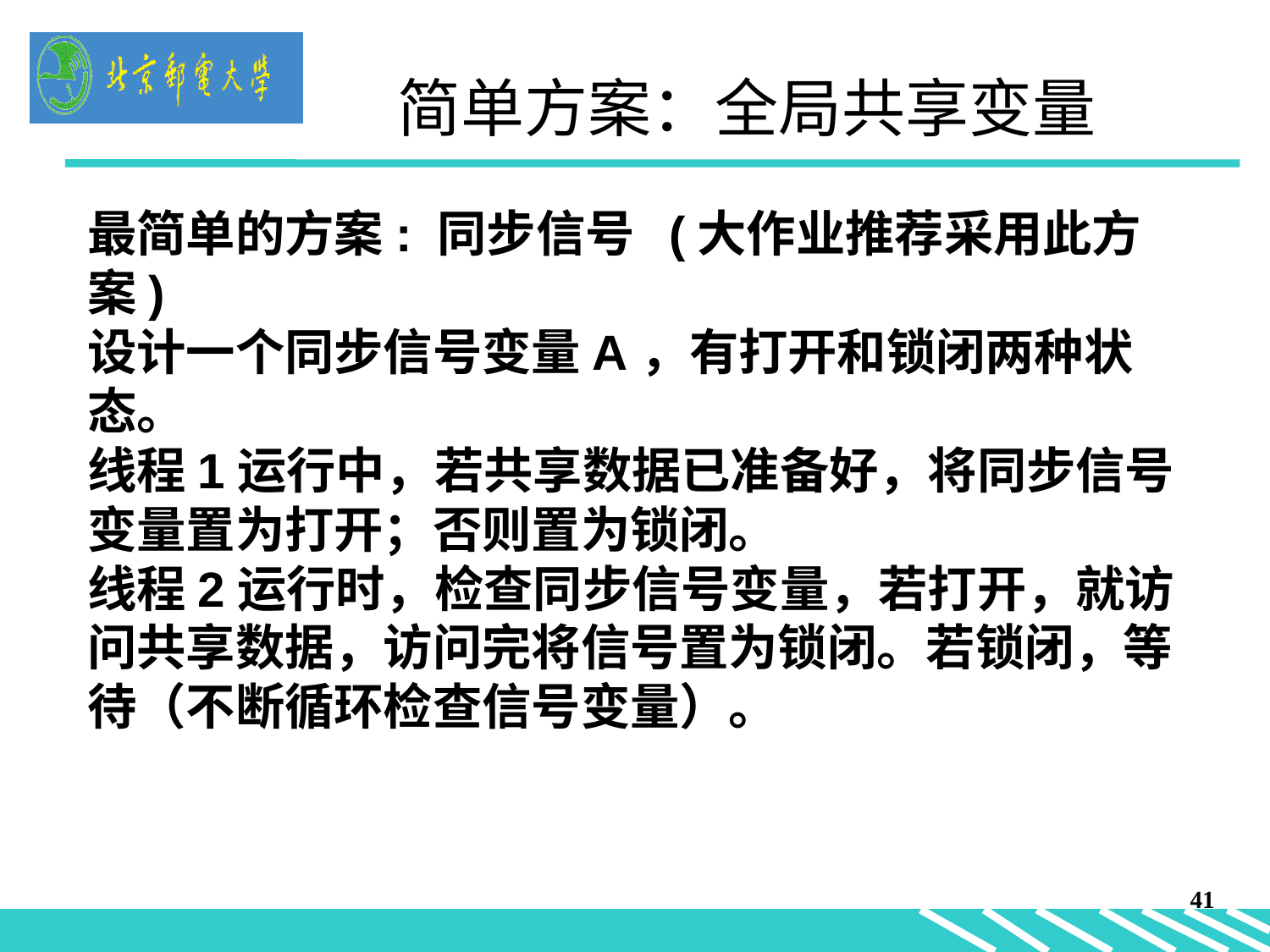

简单方案：全局共享变量
最简单的方案: 同步信号  (大作业推荐采用此方案)
设计一个同步信号变量A，有打开和锁闭两种状态。
线程1运行中，若共享数据已准备好，将同步信号变量置为打开；否则置为锁闭。
线程2运行时，检查同步信号变量，若打开，就访问共享数据，访问完将信号置为锁闭。若锁闭，等待（不断循环检查信号变量）。
41